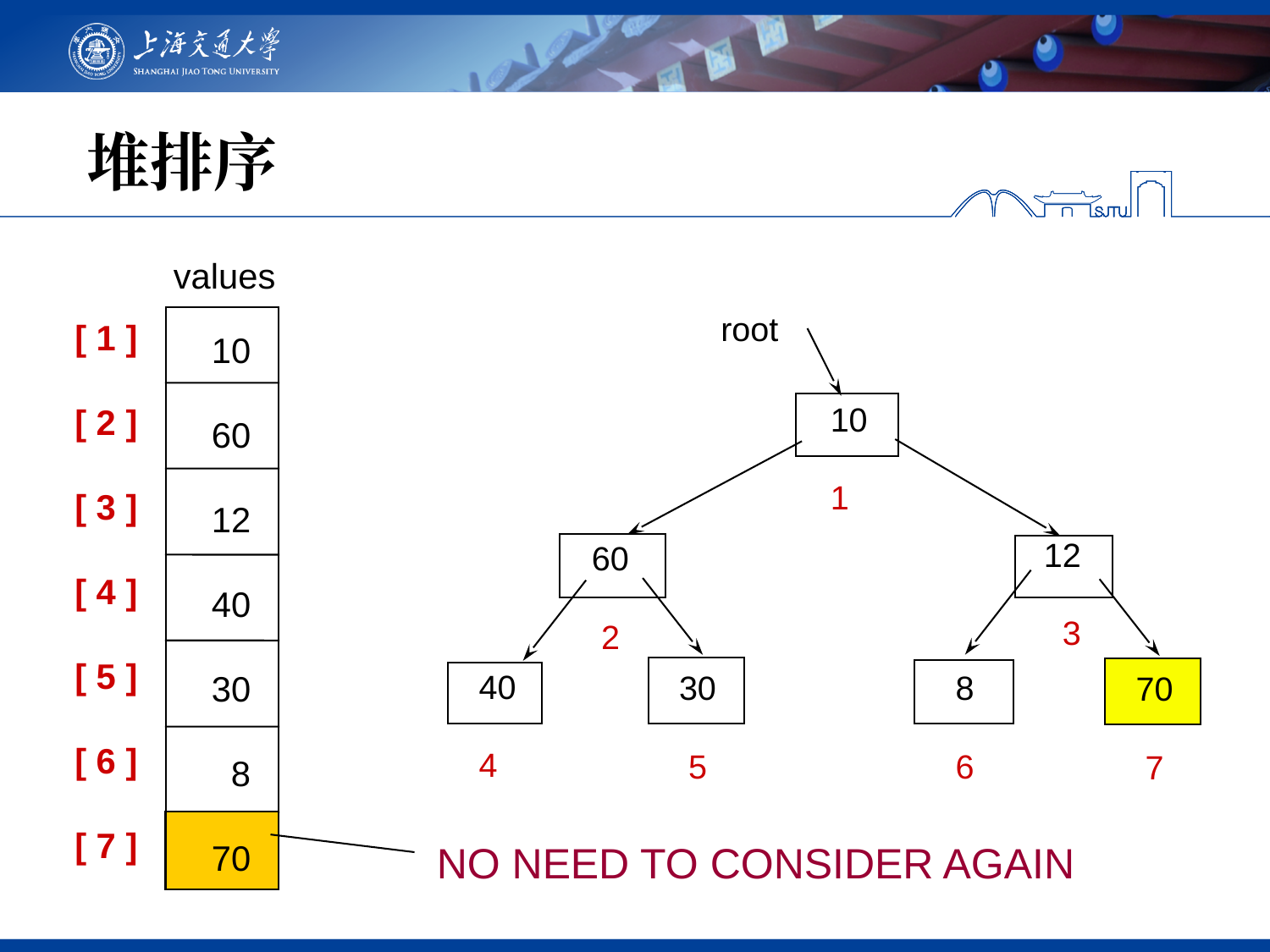

# 堆排序

[ 1 ]

[ 2 ]

[ 3 ]

[ 4 ]

[ 5 ]

[ 6 ]

[ 7 ]
values

  root

10

60

12

40

30

  8

70

 10

 1

12

  3
 60

  2

30

 5

40

4
   8

   6

70

 7

NO NEED TO CONSIDER AGAIN